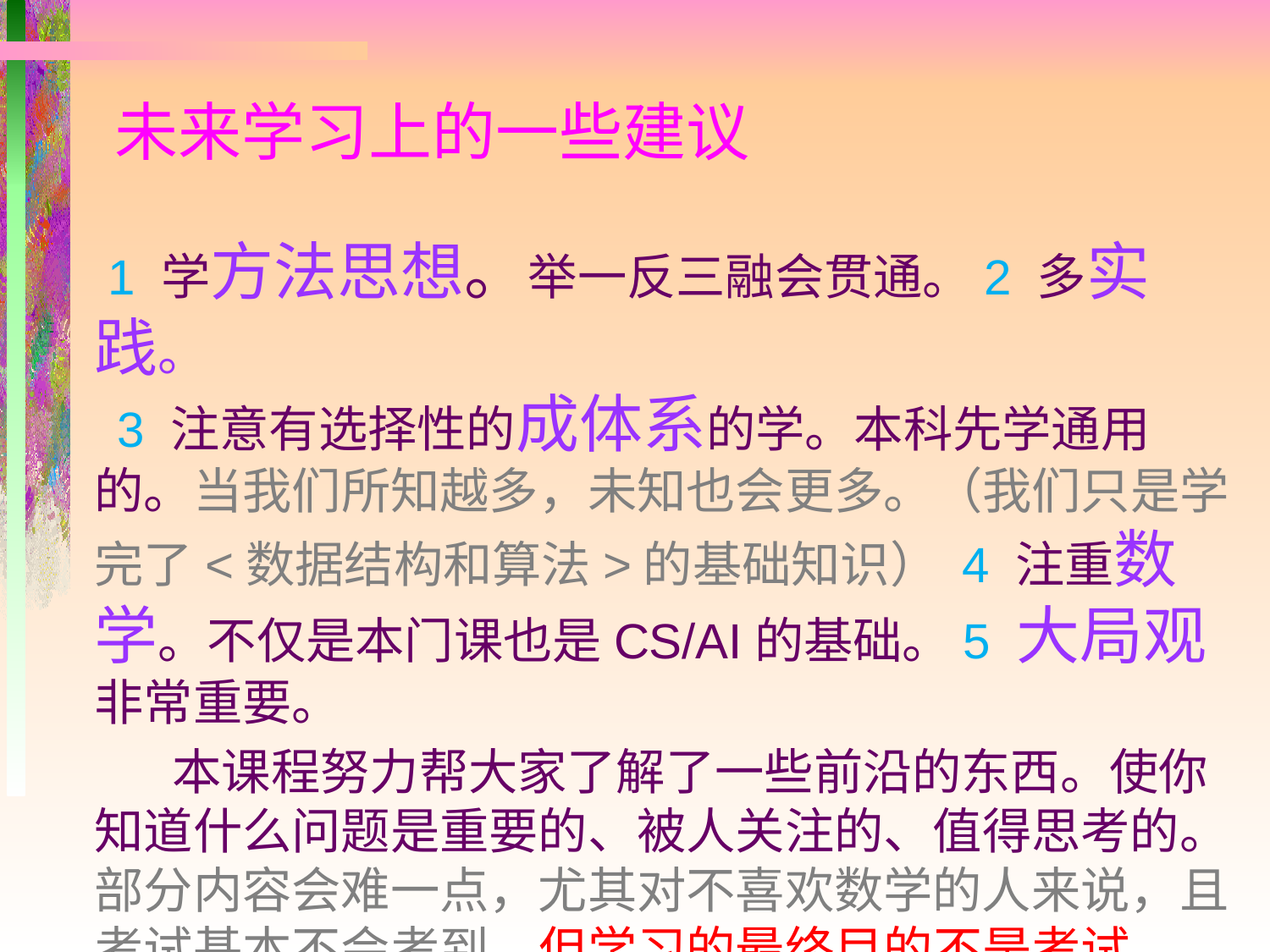

# 未来学习上的一些建议
 1 学方法思想。举一反三融会贯通。2 多实践。
 3 注意有选择性的成体系的学。本科先学通用的。当我们所知越多，未知也会更多。（我们只是学完了<数据结构和算法>的基础知识） 4 注重数学。不仅是本门课也是CS/AI的基础。5 大局观非常重要。
      本课程努力帮大家了解了一些前沿的东西。使你知道什么问题是重要的、被人关注的、值得思考的。部分内容会难一点，尤其对不喜欢数学的人来说，且考试基本不会考到，但学习的最终目的不是考试。